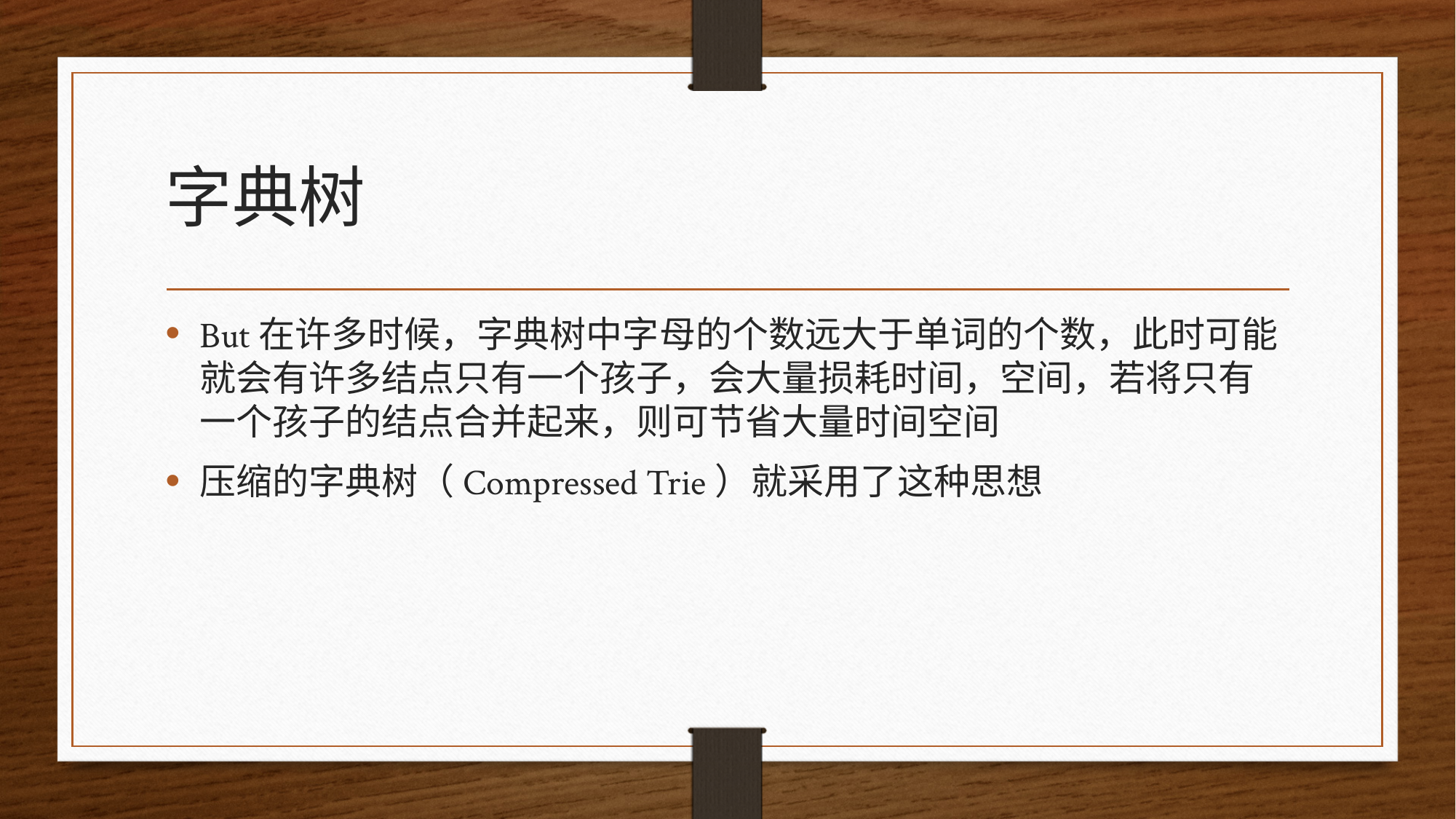

# 字典树
But在许多时候，字典树中字母的个数远大于单词的个数，此时可能就会有许多结点只有一个孩子，会大量损耗时间，空间，若将只有一个孩子的结点合并起来，则可节省大量时间空间
压缩的字典树（Compressed Trie）就采用了这种思想